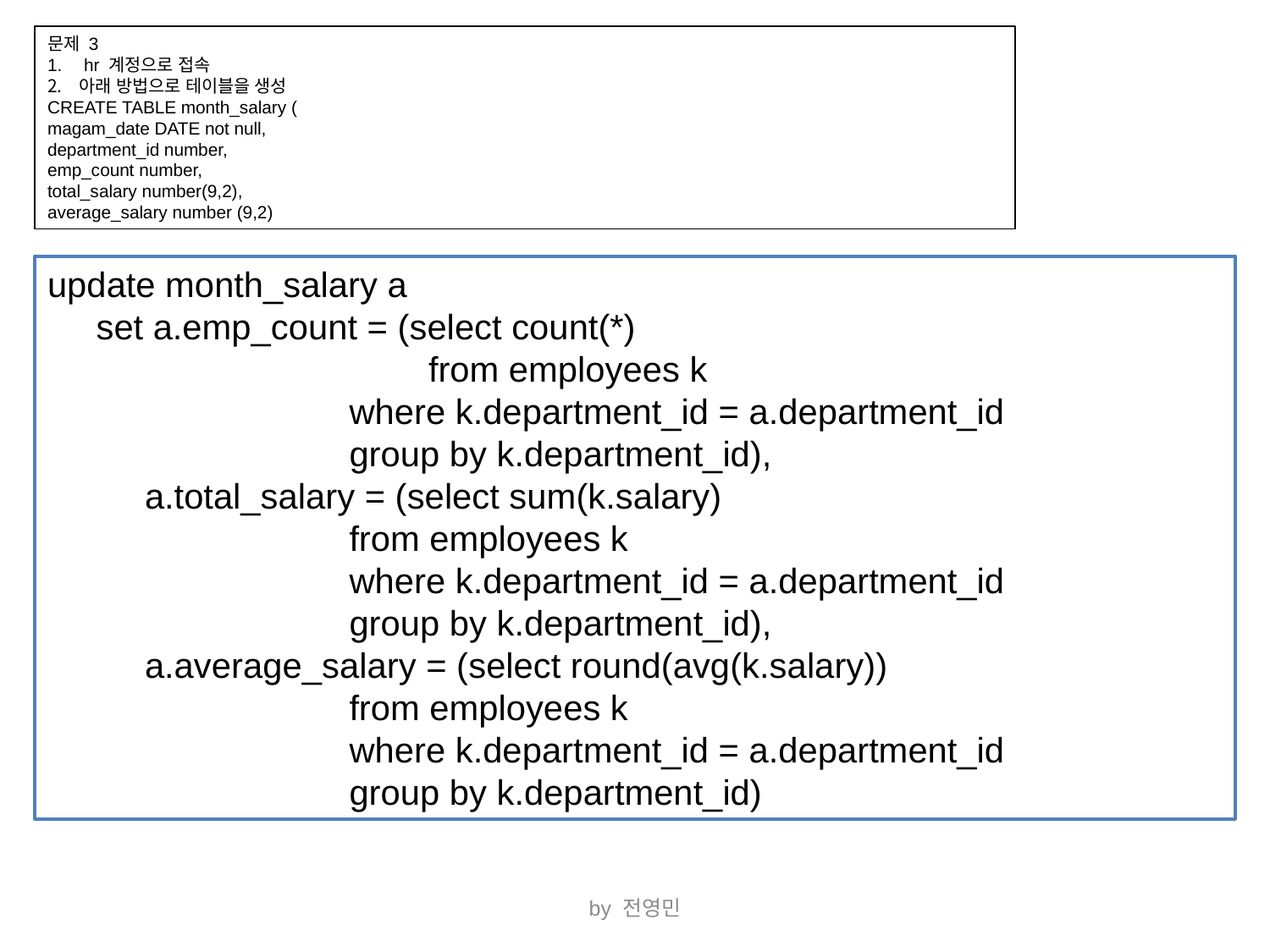

문제 3
 hr 계정으로 접속
아래 방법으로 테이블을 생성
CREATE TABLE month_salary (
magam_date DATE not null,
department_id number,
emp_count number,
total_salary number(9,2),
average_salary number (9,2)
update month_salary a
     set a.emp_count = (select count(*)
			from employees k
                               where k.department_id = a.department_id
                               group by k.department_id),
          a.total_salary = (select sum(k.salary)
                               from employees k
                               where k.department_id = a.department_id
                               group by k.department_id),
          a.average_salary = (select round(avg(k.salary))
                               from employees k
                               where k.department_id = a.department_id
                               group by k.department_id)
by 전영민